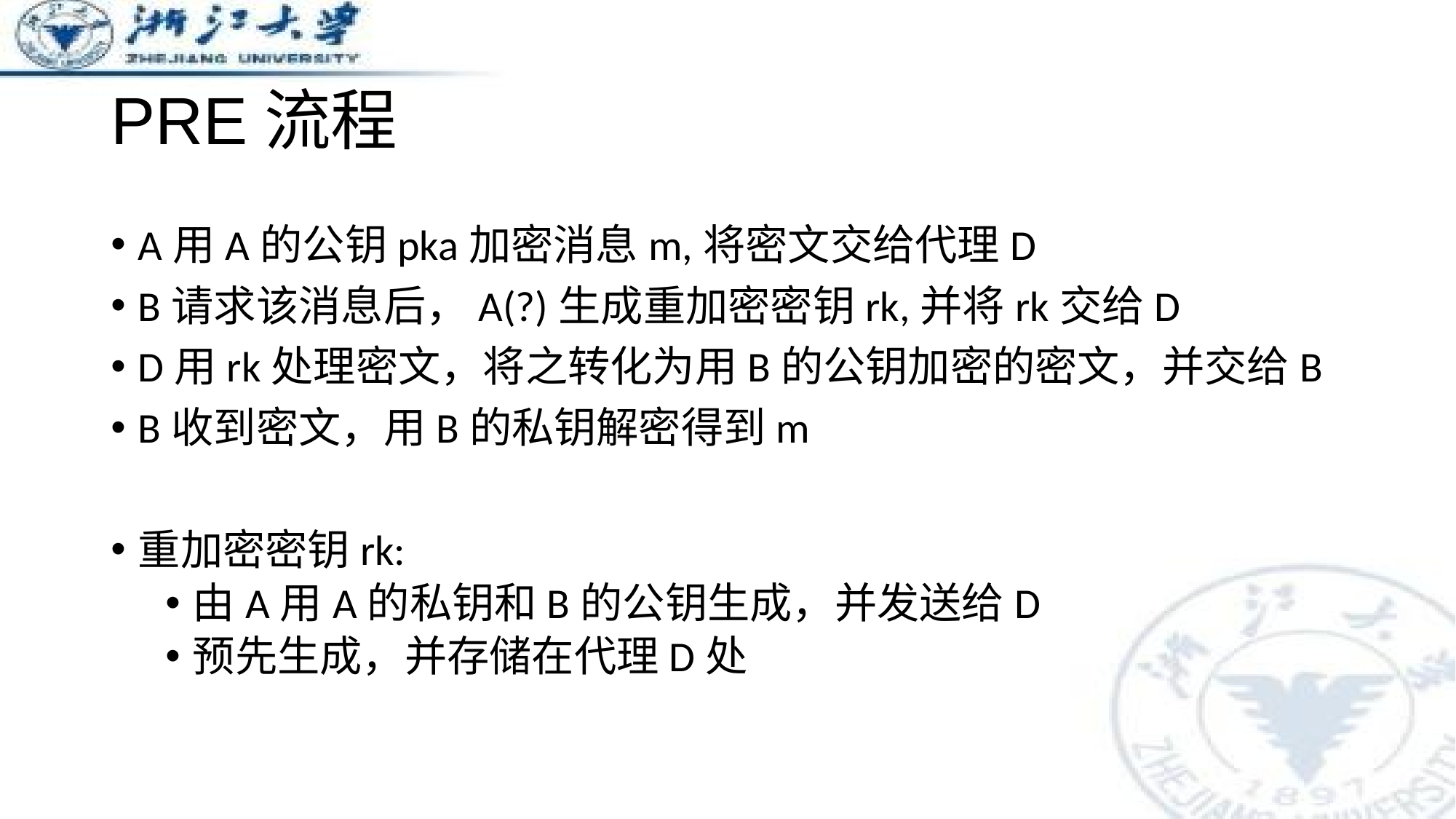

# PRE流程
A用A的公钥pka加密消息m,将密文交给代理D
B请求该消息后，A(?)生成重加密密钥rk,并将rk交给D
D用rk处理密文，将之转化为用B的公钥加密的密文，并交给B
B收到密文，用B的私钥解密得到m

重加密密钥rk:
由A用A的私钥和B的公钥生成，并发送给D
预先生成，并存储在代理D处